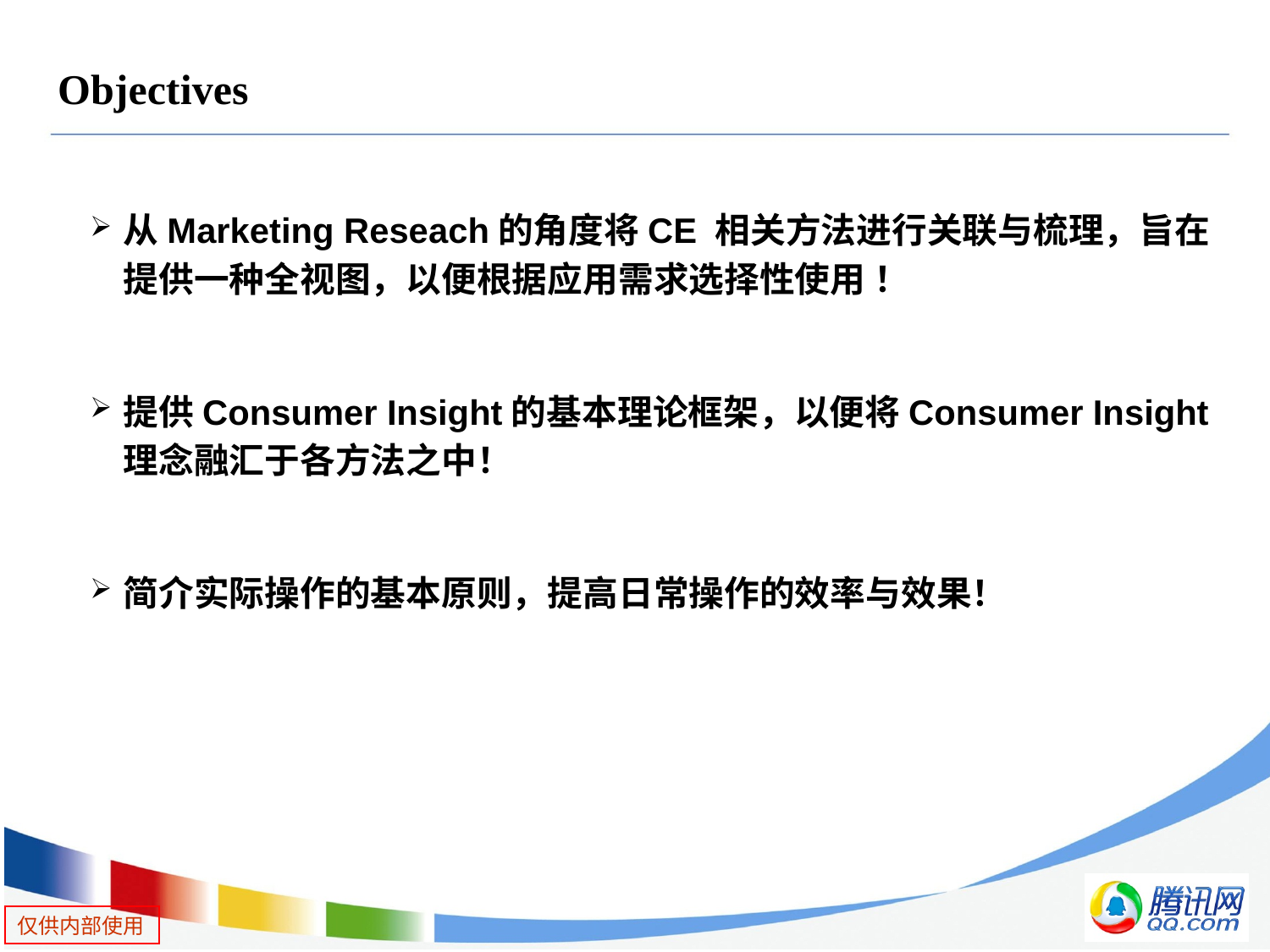

# Objectives
从Marketing Reseach的角度将CE 相关方法进行关联与梳理，旨在提供一种全视图，以便根据应用需求选择性使用 ！

提供Consumer Insight的基本理论框架，以便将Consumer Insight 理念融汇于各方法之中！

简介实际操作的基本原则，提高日常操作的效率与效果！